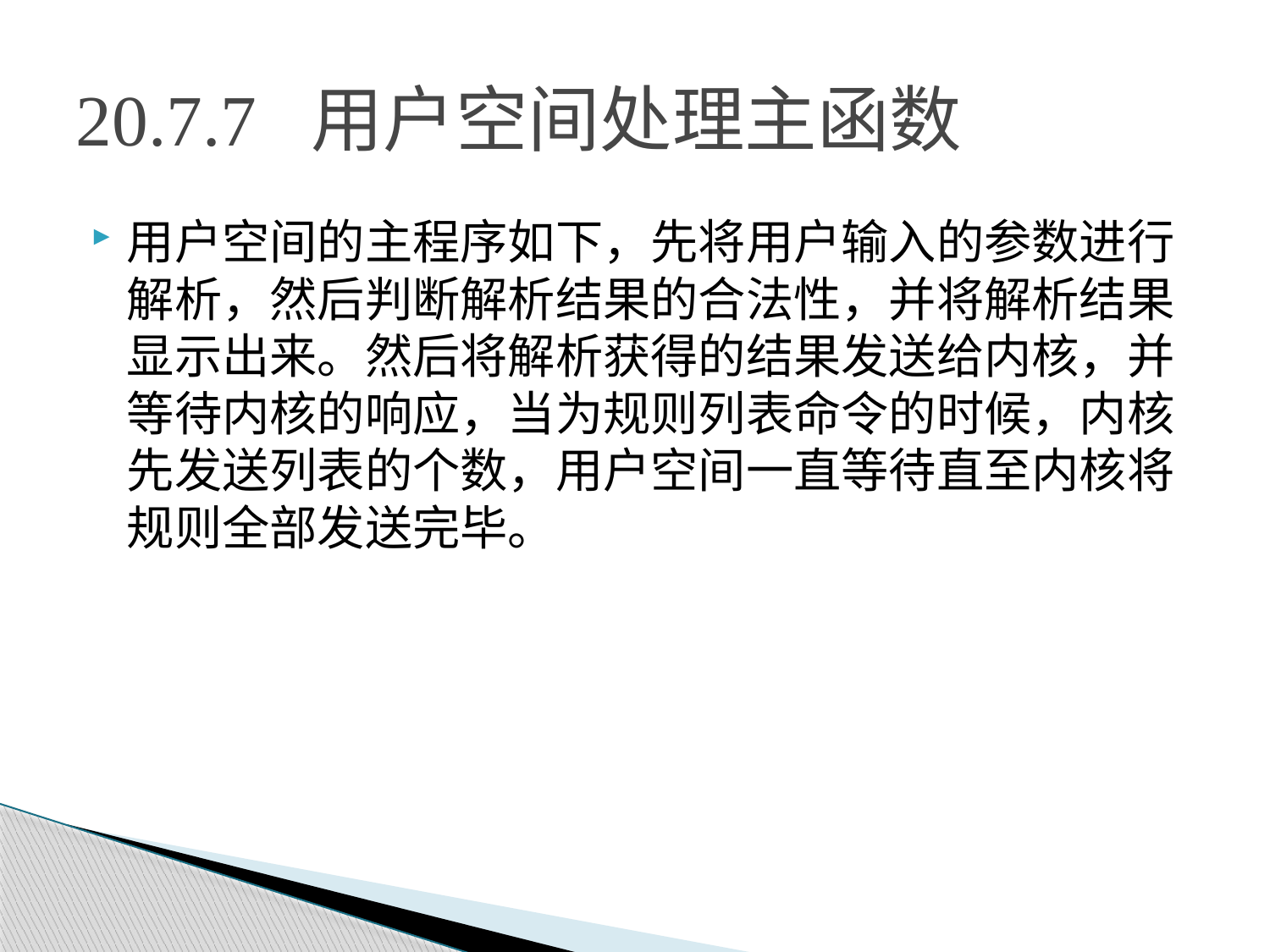

# 20.7.7  用户空间处理主函数
用户空间的主程序如下，先将用户输入的参数进行解析，然后判断解析结果的合法性，并将解析结果显示出来。然后将解析获得的结果发送给内核，并等待内核的响应，当为规则列表命令的时候，内核先发送列表的个数，用户空间一直等待直至内核将规则全部发送完毕。